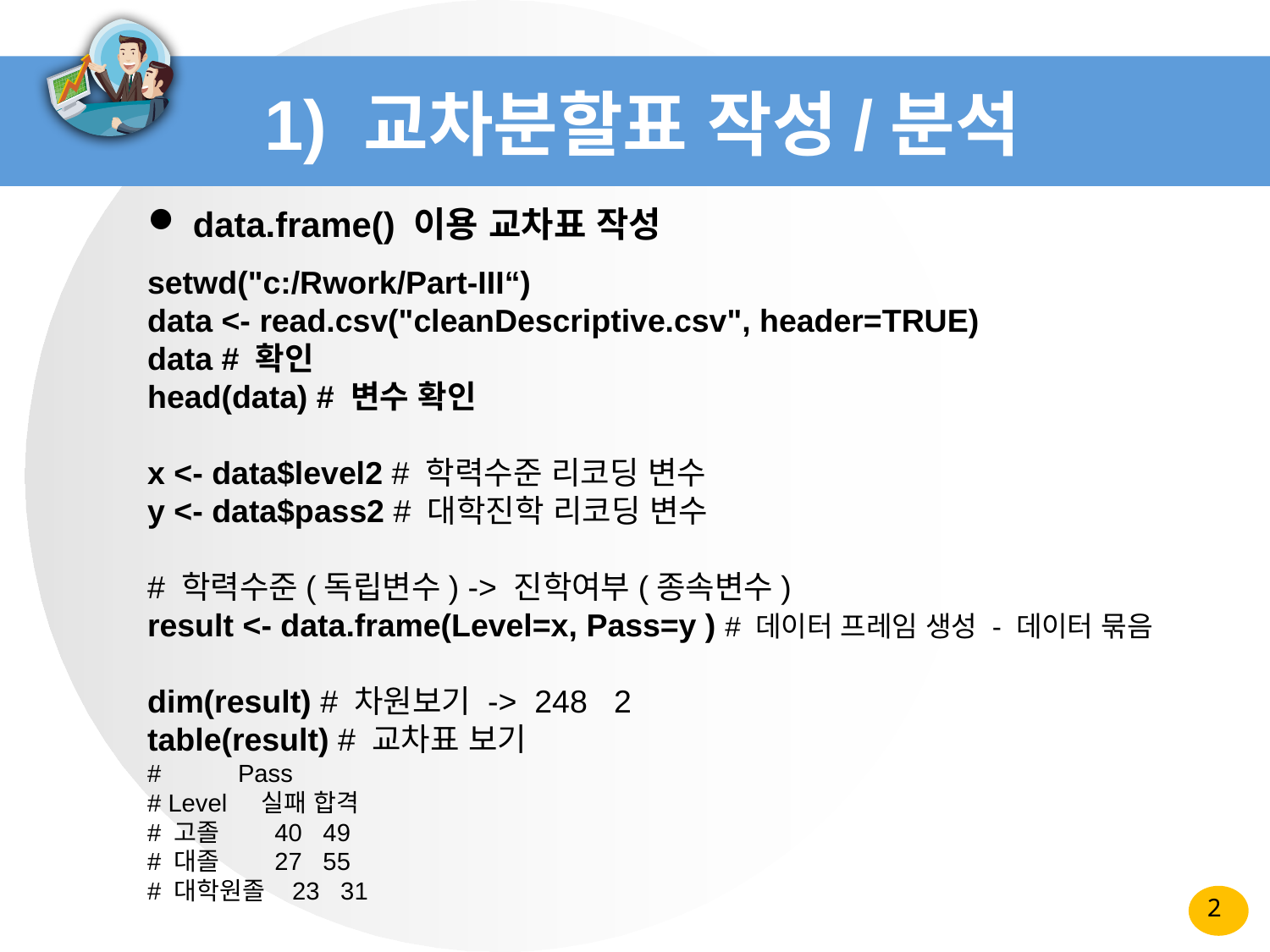

# 1) 교차분할표 작성/분석
 data.frame() 이용 교차표 작성
setwd("c:/Rwork/Part-III“)
data <- read.csv("cleanDescriptive.csv", header=TRUE)
data # 확인
head(data) # 변수 확인

x <- data$level2 # 학력수준 리코딩 변수
y <- data$pass2 # 대학진학 리코딩 변수

# 학력수준(독립변수) -> 진학여부(종속변수)
result <- data.frame(Level=x, Pass=y ) # 데이터 프레임 생성 - 데이터 묶음

dim(result) # 차원보기 ->  248   2
table(result) # 교차표 보기
#           Pass
# Level    실패 합격
# 고졸       40   49
# 대졸       27   55
# 대학원졸   23   31
2